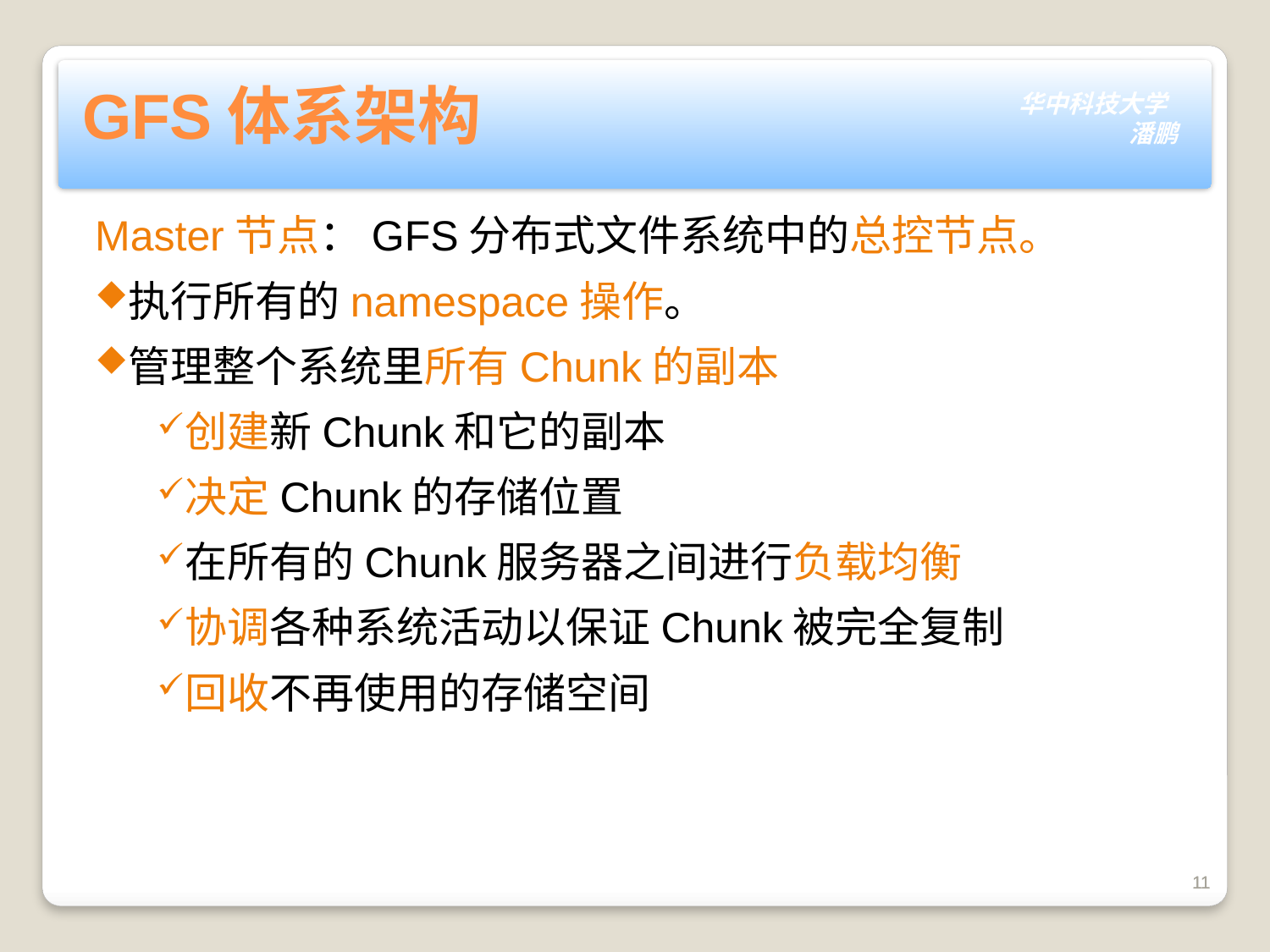

GFS体系架构
Master节点：GFS分布式文件系统中的总控节点。
执行所有的namespace操作。
管理整个系统里所有Chunk的副本
创建新Chunk和它的副本
决定Chunk的存储位置
在所有的Chunk服务器之间进行负载均衡
协调各种系统活动以保证Chunk被完全复制
回收不再使用的存储空间
11
11